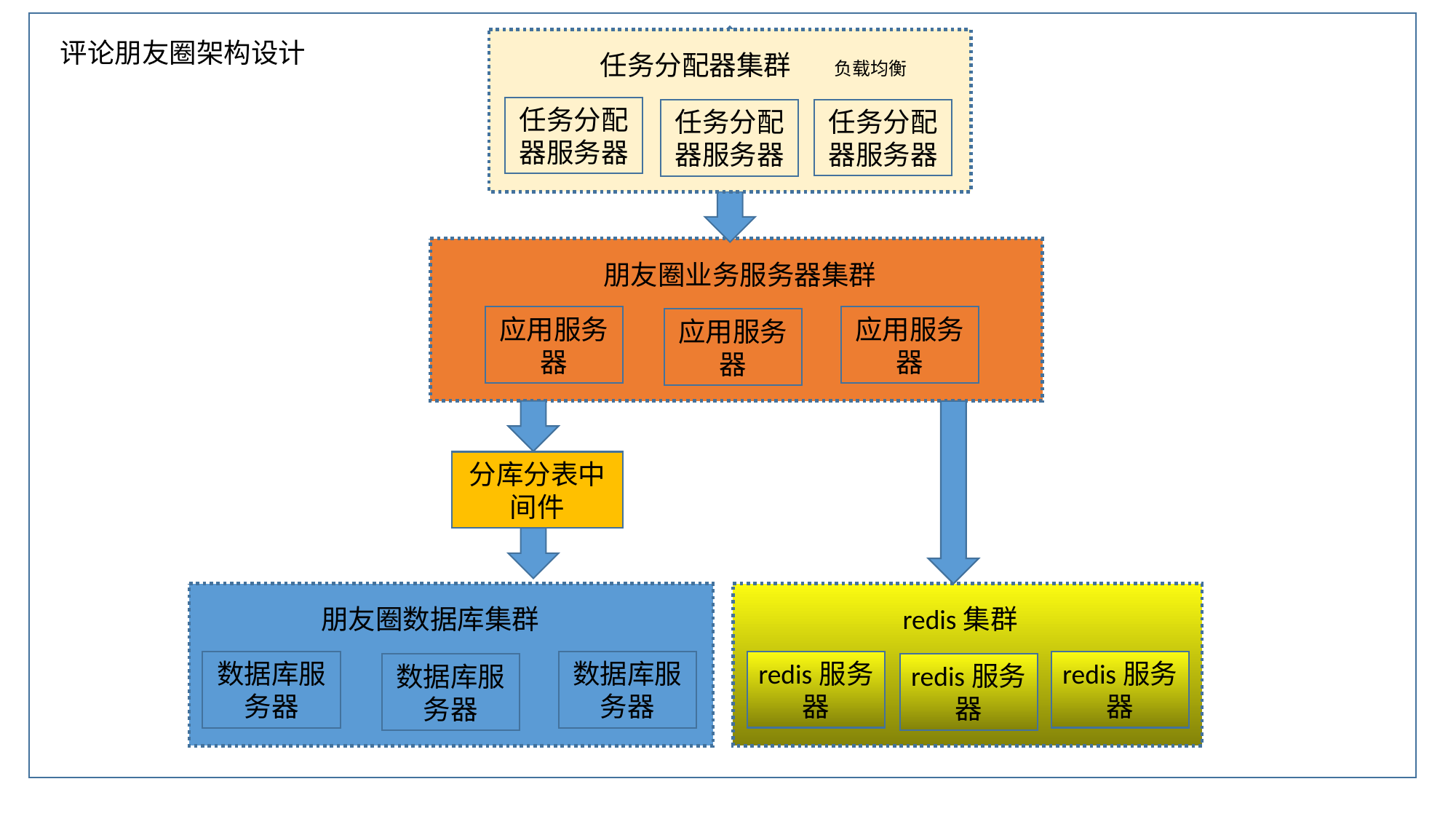

评论朋友圈架构设计
任务分配器集群       负载均衡

任务分配器服务器
任务分配器服务器
任务分配器服务器

朋友圈业务服务器集群
应用服务器
应用服务器
应用服务器

分库分表中间件

redis集群
朋友圈数据库集群
redis服务器
redis服务器
数据库服务器
数据库服务器
redis服务器
数据库服务器